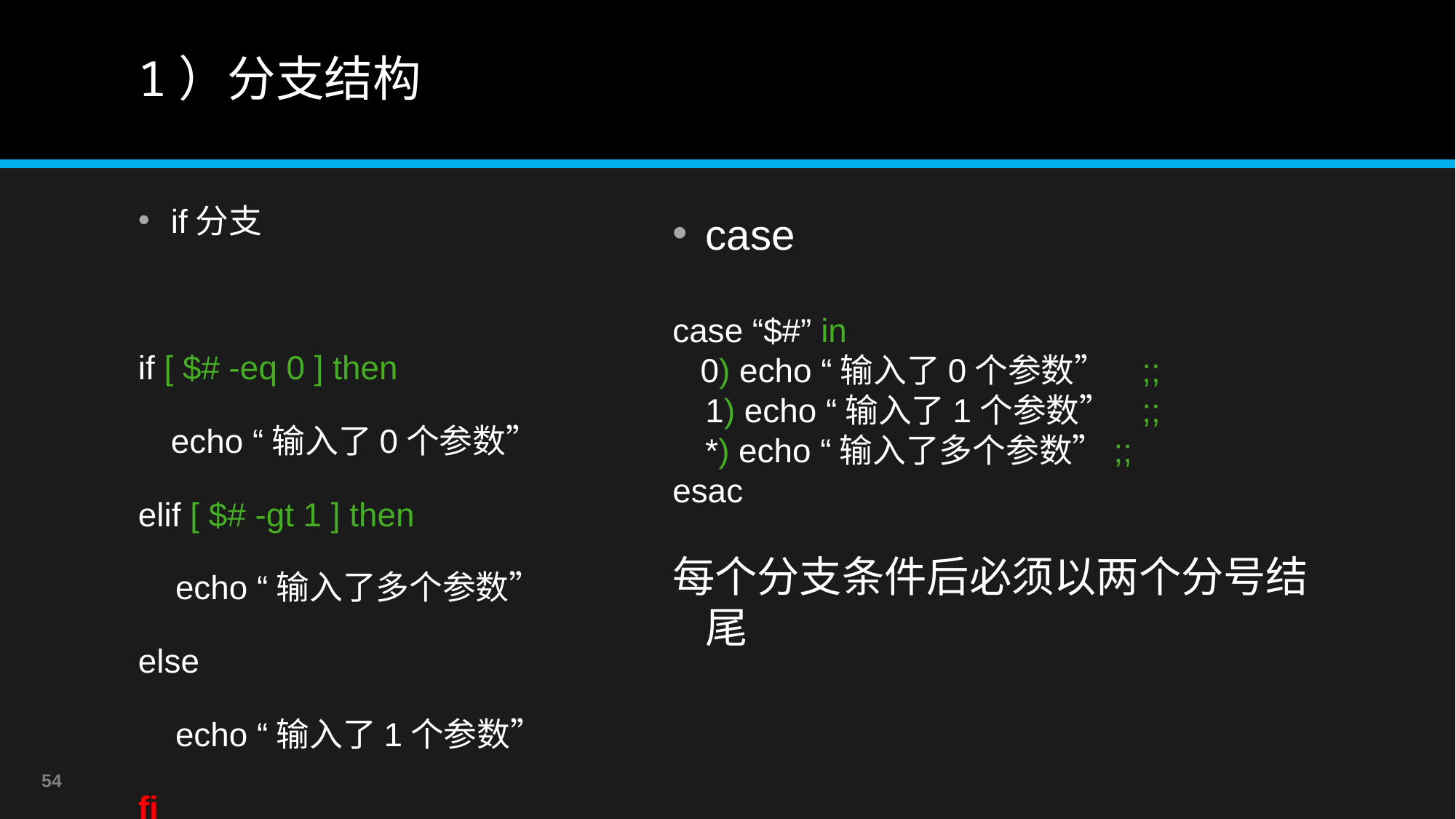

# 1）分支结构
if分支

if [ $# -eq 0 ] then
	echo “输入了0个参数”
elif [ $# -gt 1 ] then
    echo “输入了多个参数”
else
    echo “输入了1个参数”
fi

case

case “$#” in
   0) echo “输入了0个参数”	;;
	1) echo “输入了1个参数”	;;
	*) echo “输入了多个参数”;;
esac

每个分支条件后必须以两个分号结尾
54